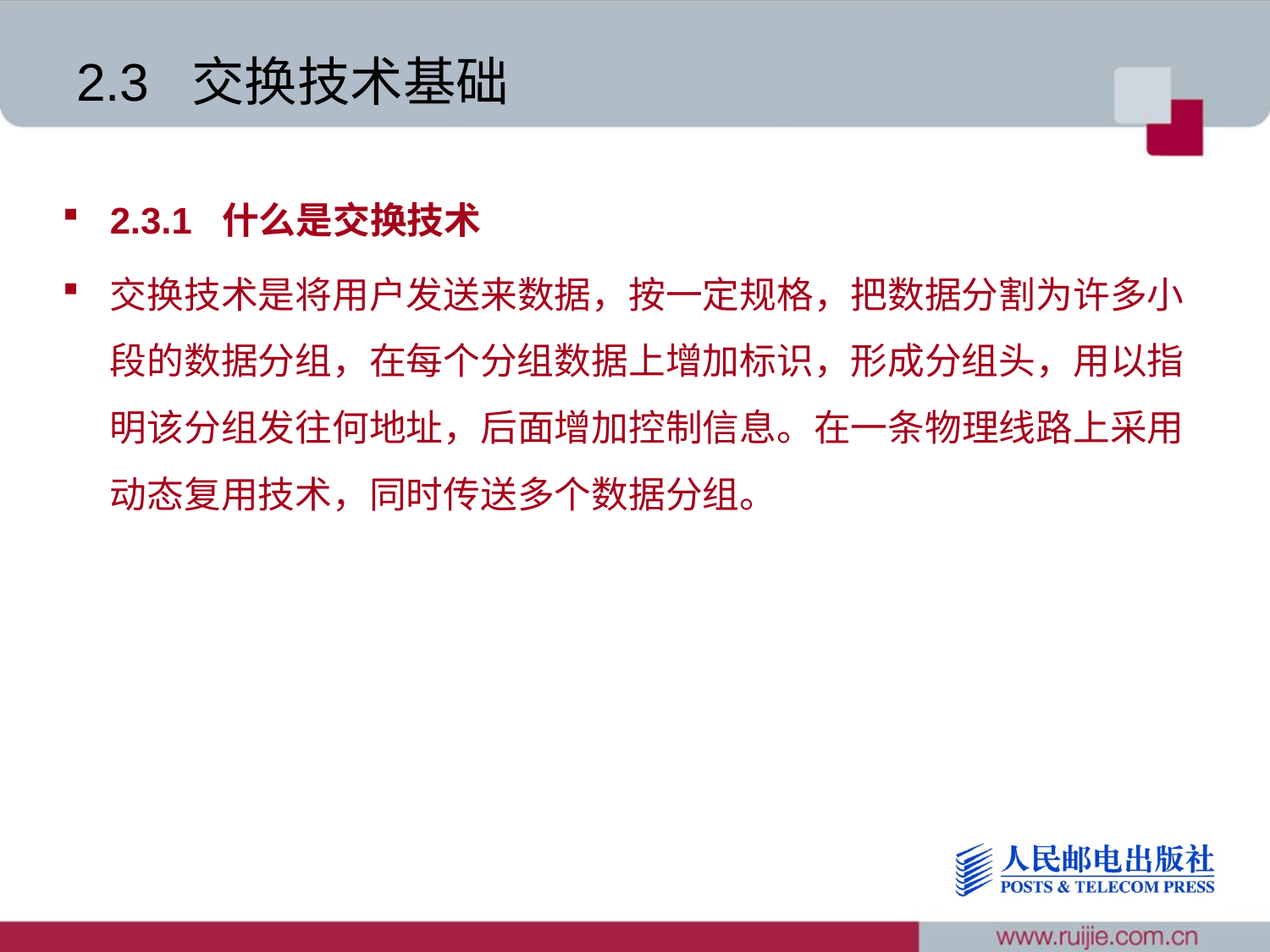

# 2.3  交换技术基础
2.3.1  什么是交换技术
交换技术是将用户发送来数据，按一定规格，把数据分割为许多小段的数据分组，在每个分组数据上增加标识，形成分组头，用以指明该分组发往何地址，后面增加控制信息。在一条物理线路上采用动态复用技术，同时传送多个数据分组。